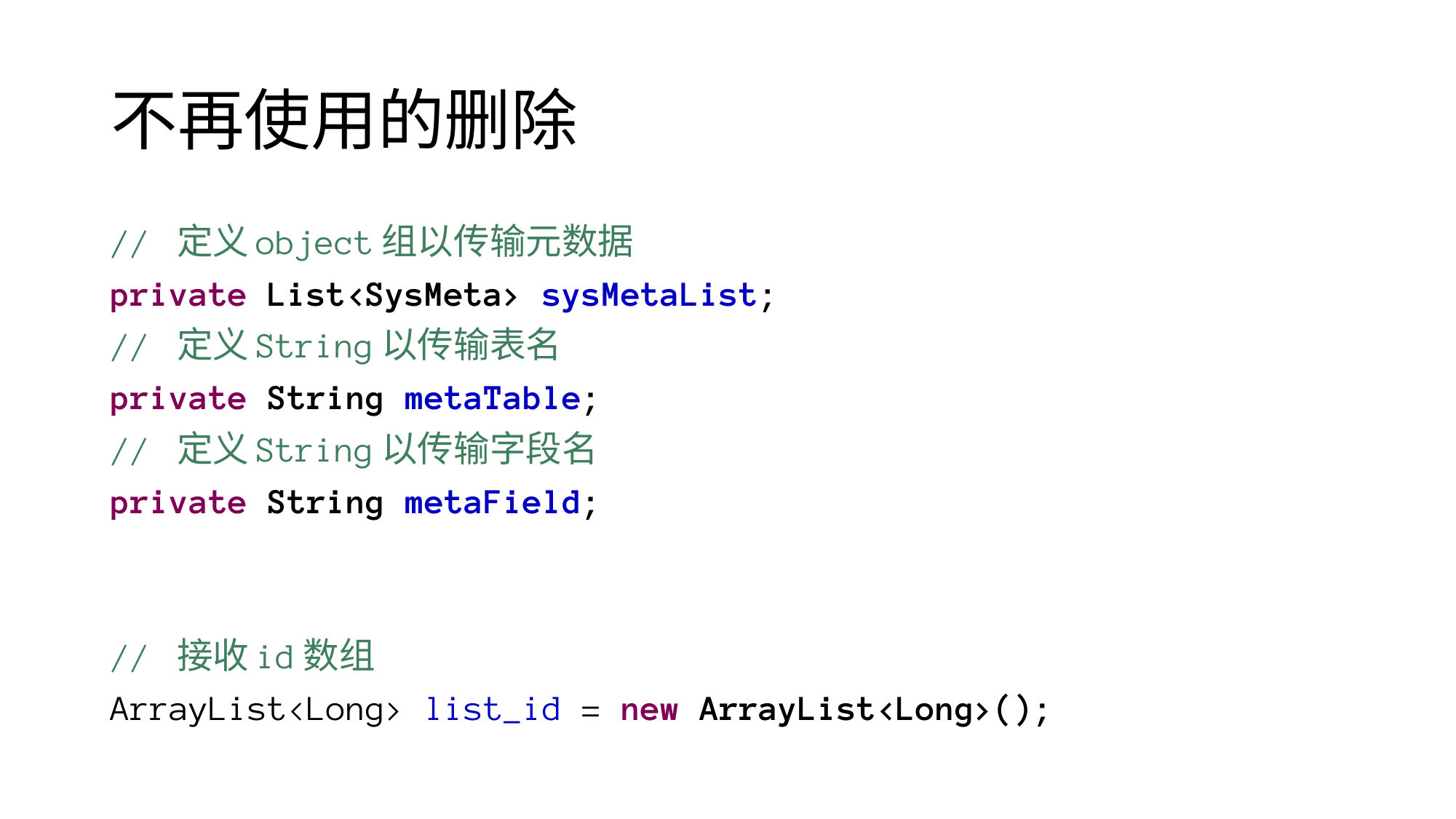

# 不再使用的删除
// 定义object组以传输元数据
private List<SysMeta> sysMetaList;
// 定义String以传输表名
private String metaTable;
// 定义String以传输字段名
private String metaField;

// 接收id数组
ArrayList<Long> list_id = new ArrayList<Long>();